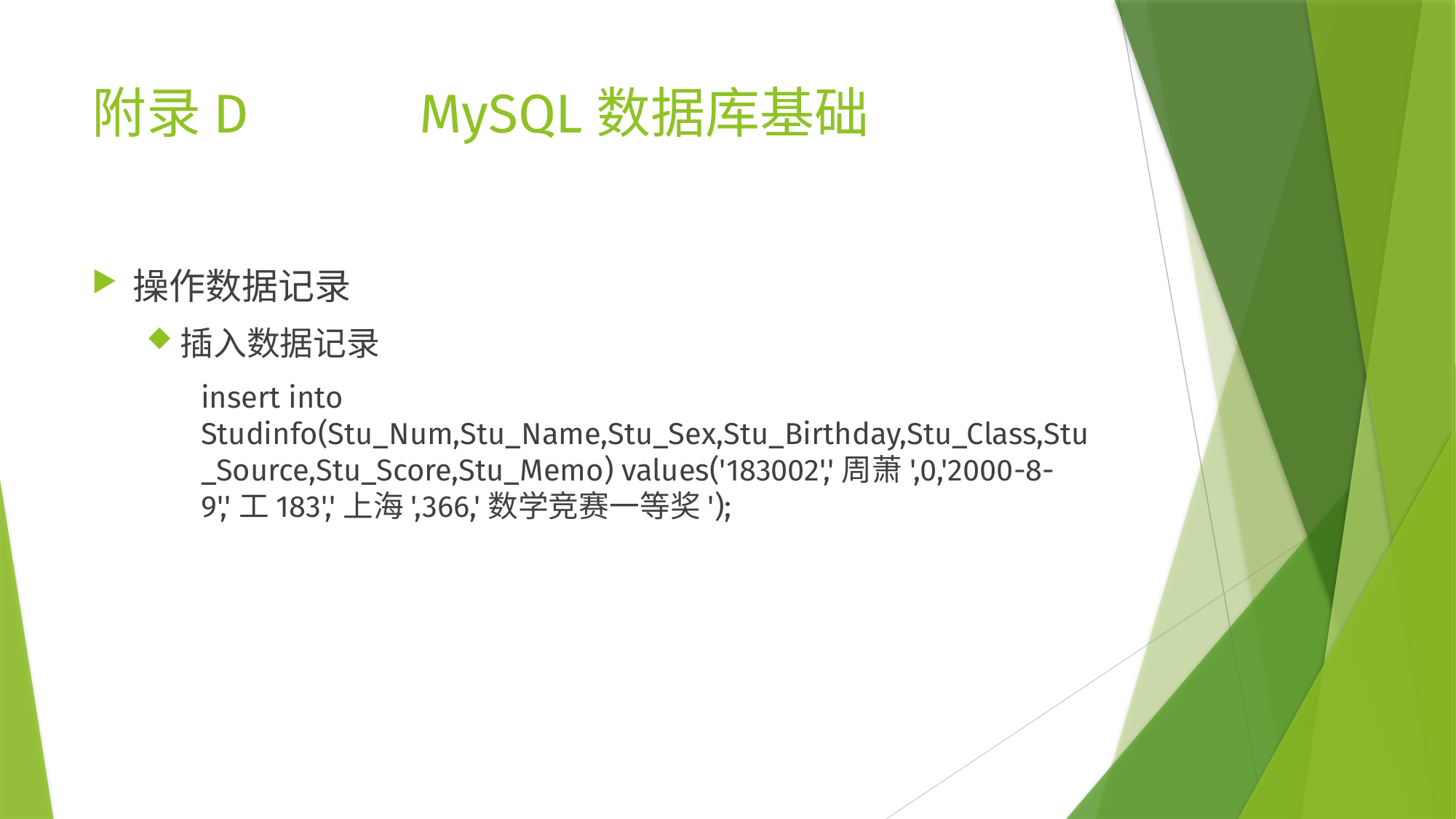

# 附录D		MySQL数据库基础
操作数据记录
插入数据记录
insert into Studinfo(Stu_Num,Stu_Name,Stu_Sex,Stu_Birthday,Stu_Class,Stu_Source,Stu_Score,Stu_Memo) values('183002','周萧',0,'2000-8-9','工183','上海',366,'数学竞赛一等奖');